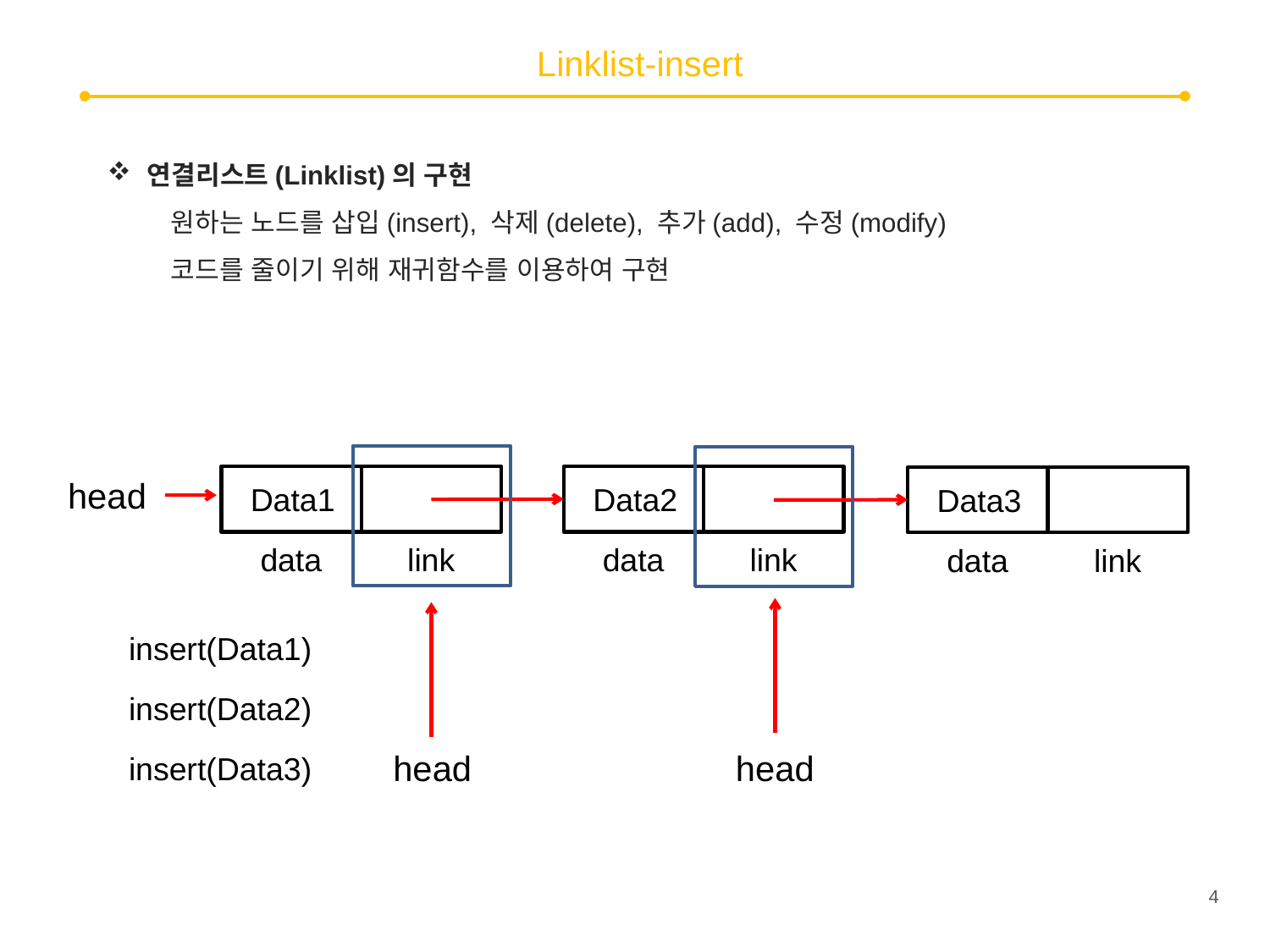

# Linklist-insert
연결리스트(Linklist)의 구현
원하는 노드를 삽입(insert), 삭제(delete), 추가(add), 수정(modify)
코드를 줄이기 위해 재귀함수를 이용하여 구현

data
link

data
link

data
link
head
Data1
Data2
Data3
insert(Data1)
insert(Data2)
head
head
insert(Data3)